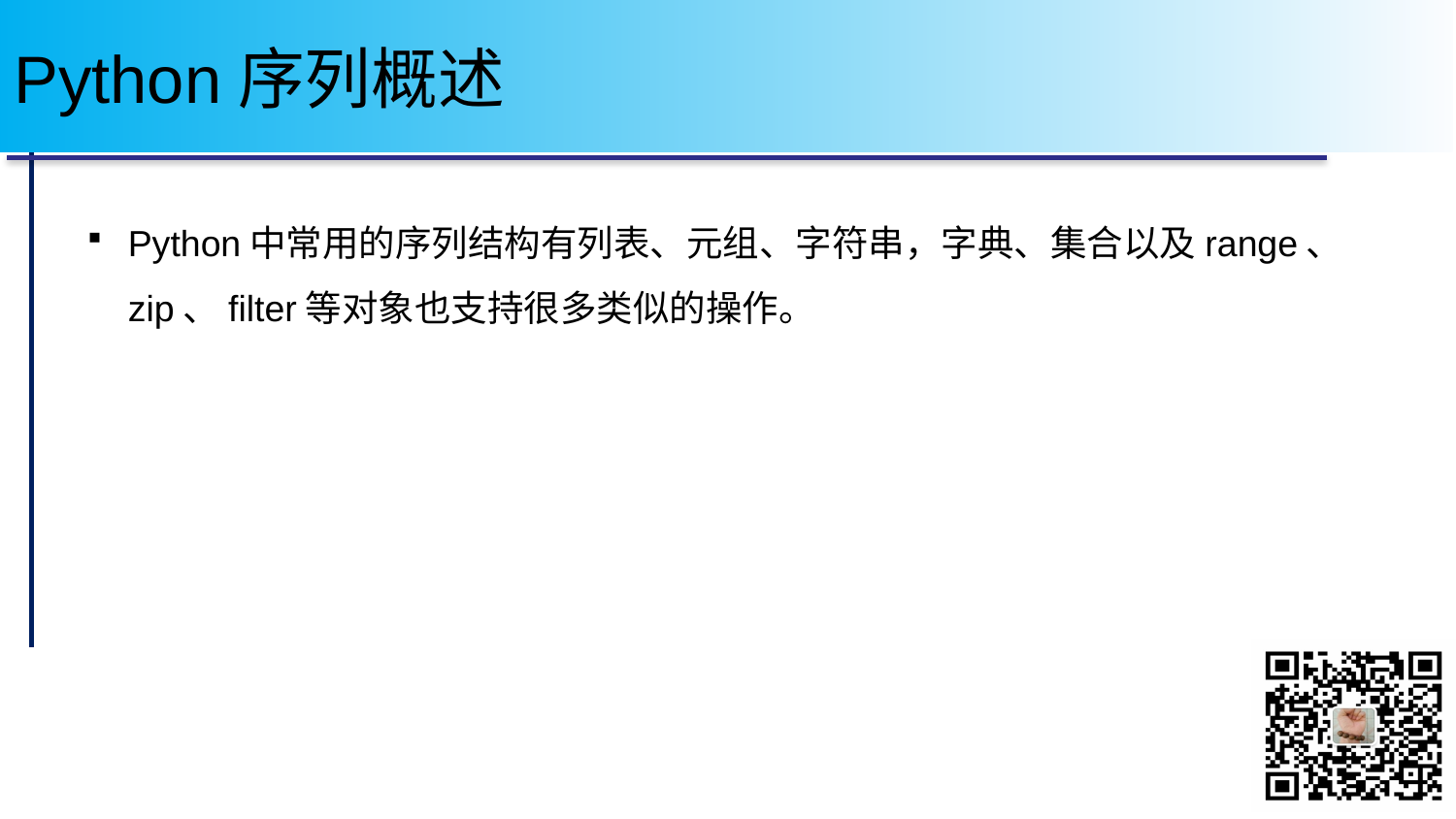

# Python序列概述
Python中常用的序列结构有列表、元组、字符串，字典、集合以及range、zip、filter等对象也支持很多类似的操作。